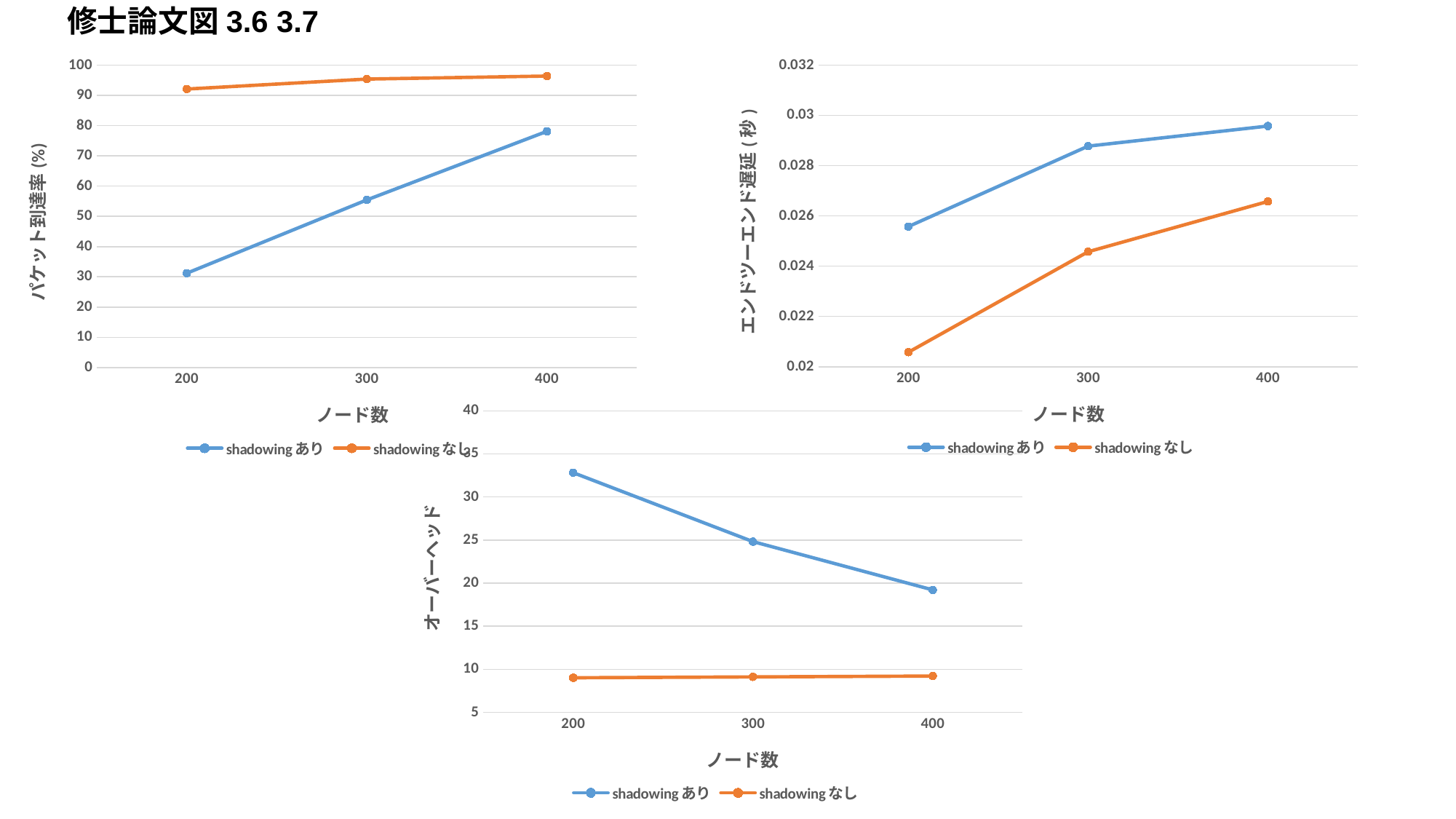

修士論文図3.6 3.7

### Chart

| Category | shadowingあり | shadowingなし |
|---|---|---|
| 200 | 31.2 | 92.1 |
| 300 | 55.45 | 95.4 |
| 400 | 78.1218274111675 | 96.4 |

### Chart

| Category | shadowingあり | shadowingなし |
|---|---|---|
| 200 | 0.0255763923495286 | 0.0205763923495286 |
| 300 | 0.0287763923495286 | 0.0245763923495286 |
| 400 | 0.0295763923495286 | 0.0265763923495286 |

### Chart

| Category | shadowingあり | shadowingなし |
|---|---|---|
| 200 | 32.8202642816856 | 9.0202642816856 |
| 300 | 24.8202642816856 | 9.1202642816856 |
| 400 | 19.2202642816856 | 9.2202642816856 |